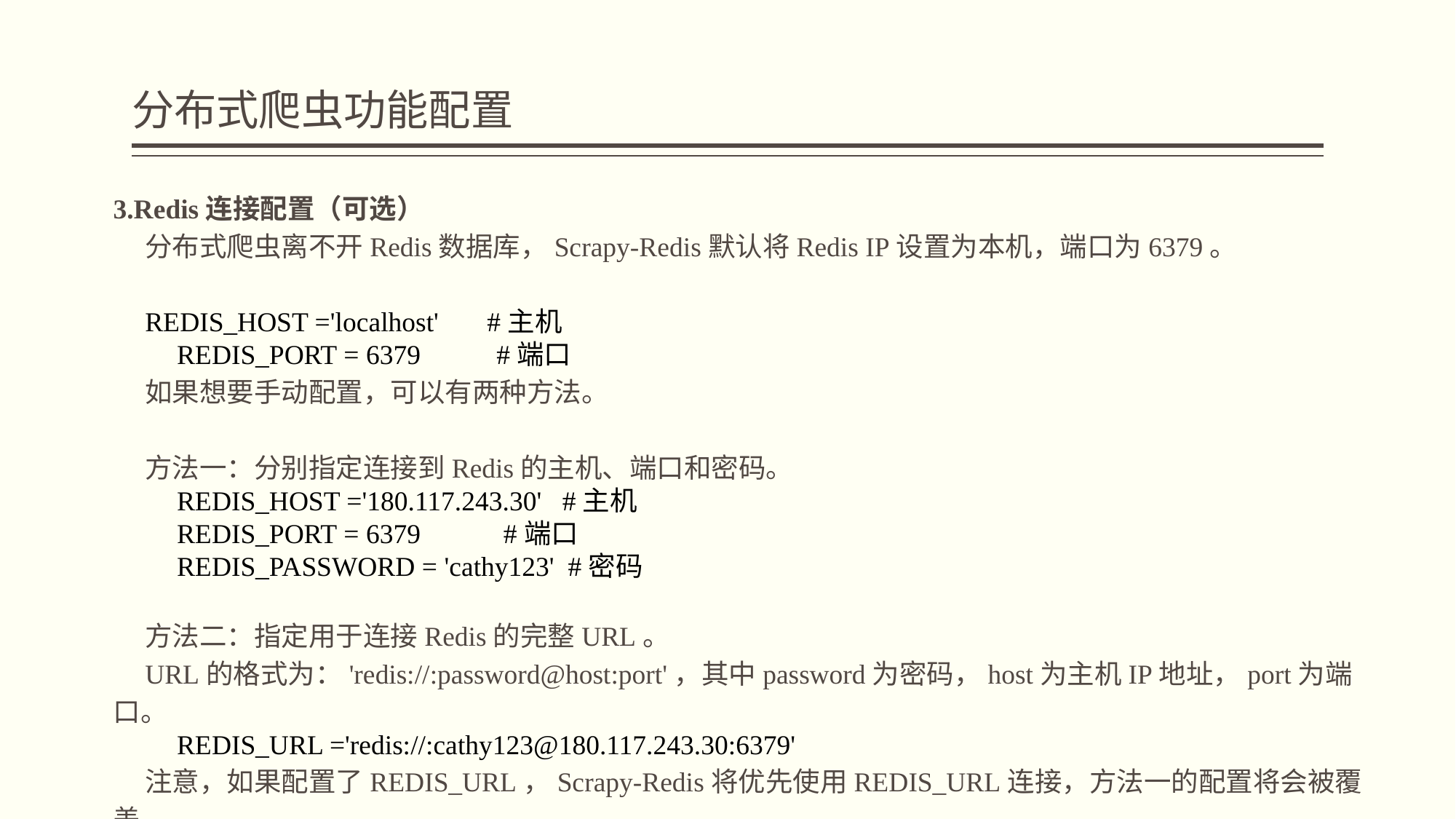

# 分布式爬虫功能配置
3.Redis连接配置（可选）
分布式爬虫离不开Redis数据库，Scrapy-Redis默认将Redis IP设置为本机，端口为6379。

REDIS_HOST ='localhost'       #主机
REDIS_PORT = 6379           #端口
如果想要手动配置，可以有两种方法。

方法一：分别指定连接到Redis的主机、端口和密码。
REDIS_HOST ='180.117.243.30'   #主机
REDIS_PORT = 6379            #端口
REDIS_PASSWORD = 'cathy123'  #密码

方法二：指定用于连接Redis的完整URL。
URL的格式为：'redis://:password@host:port'，其中password为密码，host为主机IP地址，port为端口。
REDIS_URL ='redis://:cathy123@180.117.243.30:6379'
注意，如果配置了REDIS_URL，Scrapy-Redis将优先使用REDIS_URL连接，方法一的配置将会被覆盖。